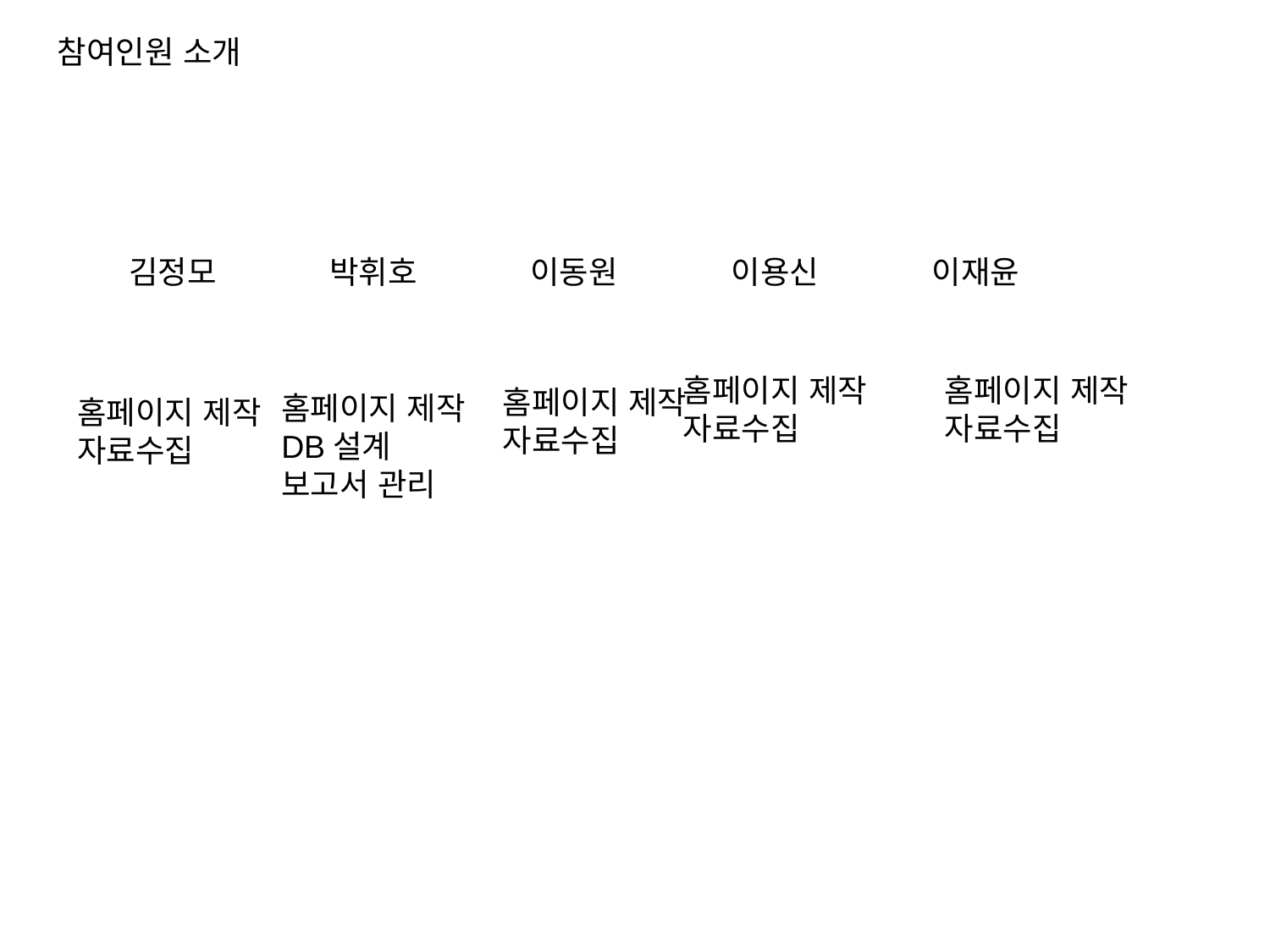

참여인원 소개
김정모
박휘호
이동원
이용신
이재윤
홈페이지 제작
자료수집
홈페이지 제작
자료수집
홈페이지 제작
자료수집
홈페이지 제작
DB설계
보고서 관리
홈페이지 제작
자료수집